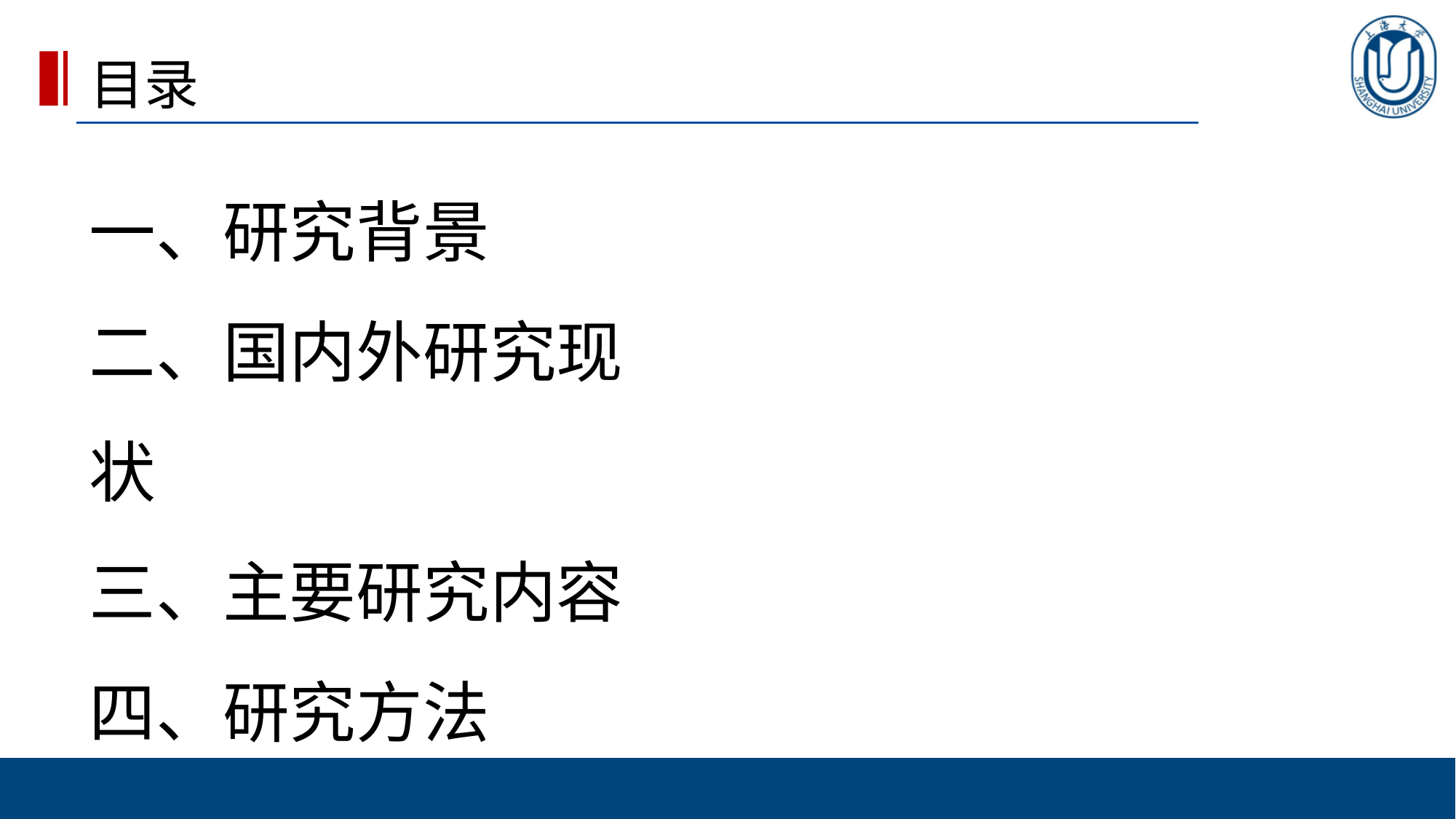

# 目录
一、研究背景
二、国内外研究现状
三、主要研究内容
四、研究方法
2